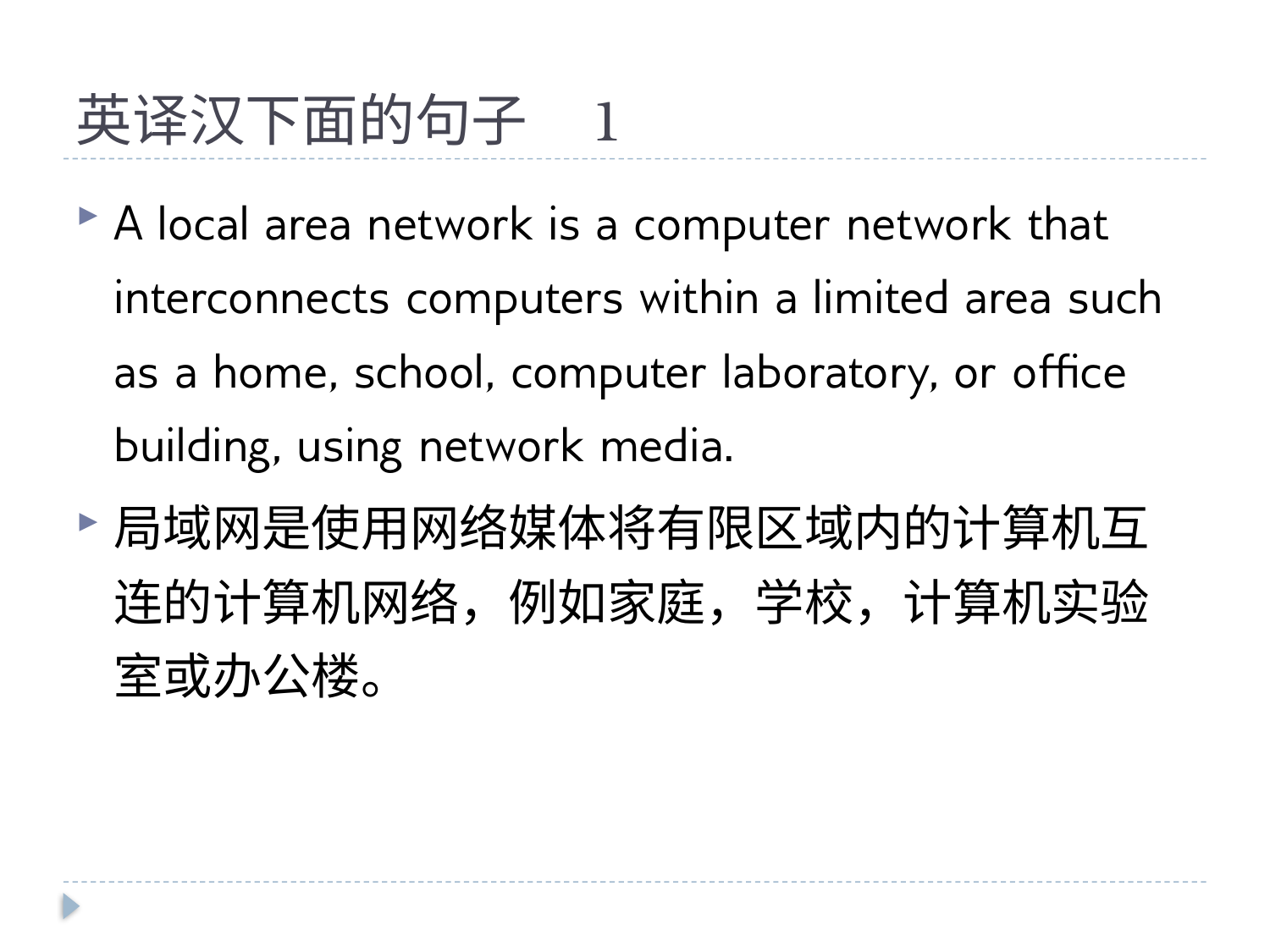

# 英译汉下面的句子   1
A local area network is a computer network that interconnects computers within a limited area such as a home, school, computer laboratory, or office building, using network media.
局域网是使用网络媒体将有限区域内的计算机互连的计算机网络，例如家庭，学校，计算机实验室或办公楼。